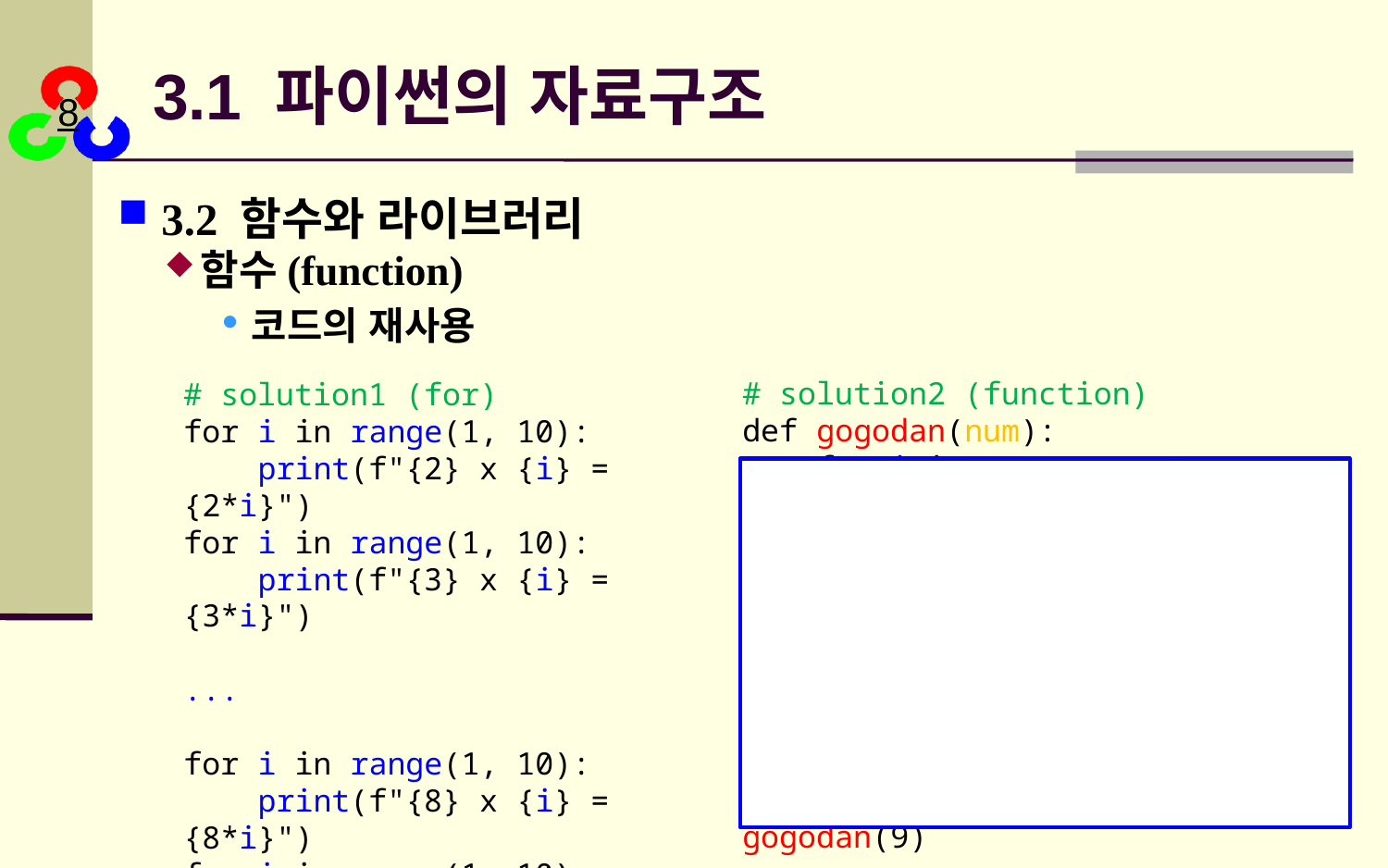

# 3.1 파이썬의 자료구조
3.2 함수와 라이브러리
함수(function)
코드의 재사용
# solution2 (function)
def gogodan(num):
    for i in range(1, 10):
        print(f"{num} x {i} = {num*i}")
gogodan(2)
gogodan(3)

...

gogodan(8)
gogodan(9)
# solution1 (for)
for i in range(1, 10):
    print(f"{2} x {i} = {2*i}")
for i in range(1, 10):
    print(f"{3} x {i} = {3*i}")

...

for i in range(1, 10):
    print(f"{8} x {i} = {8*i}")
for i in range(1, 10):
    print(f"{9} x {i} = {9*i}")